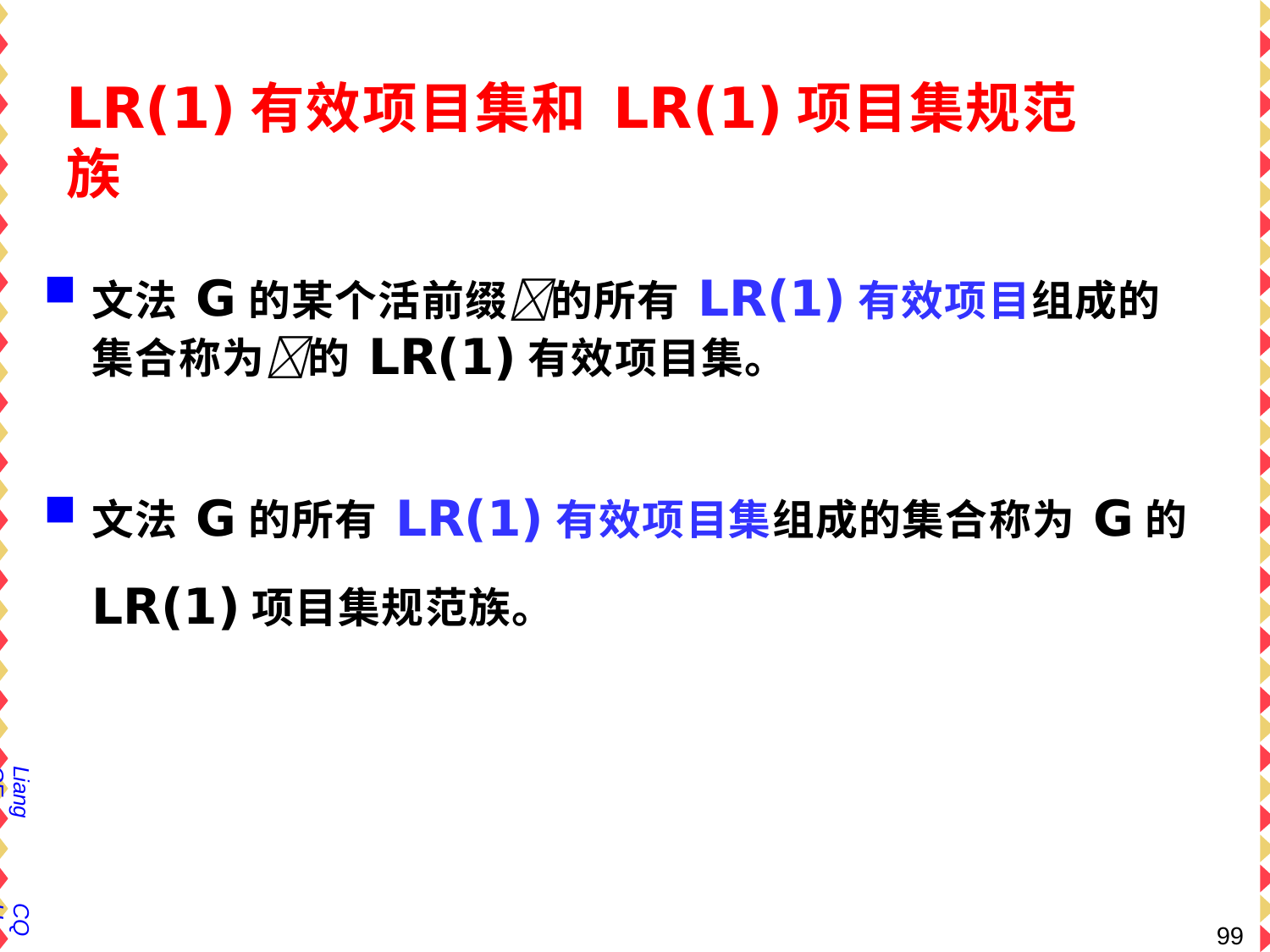

# LR(1)有效项目集和 LR(1)项目集规范族
文法G的某个活前缀γ的所有LR(1)有效项目组成的 集合称为γ的LR(1)有效项目集。

文法G的所有LR(1)有效项目集组成的集合称为G的
LR(1)项目集规范族。
Liang GE
CQU
99